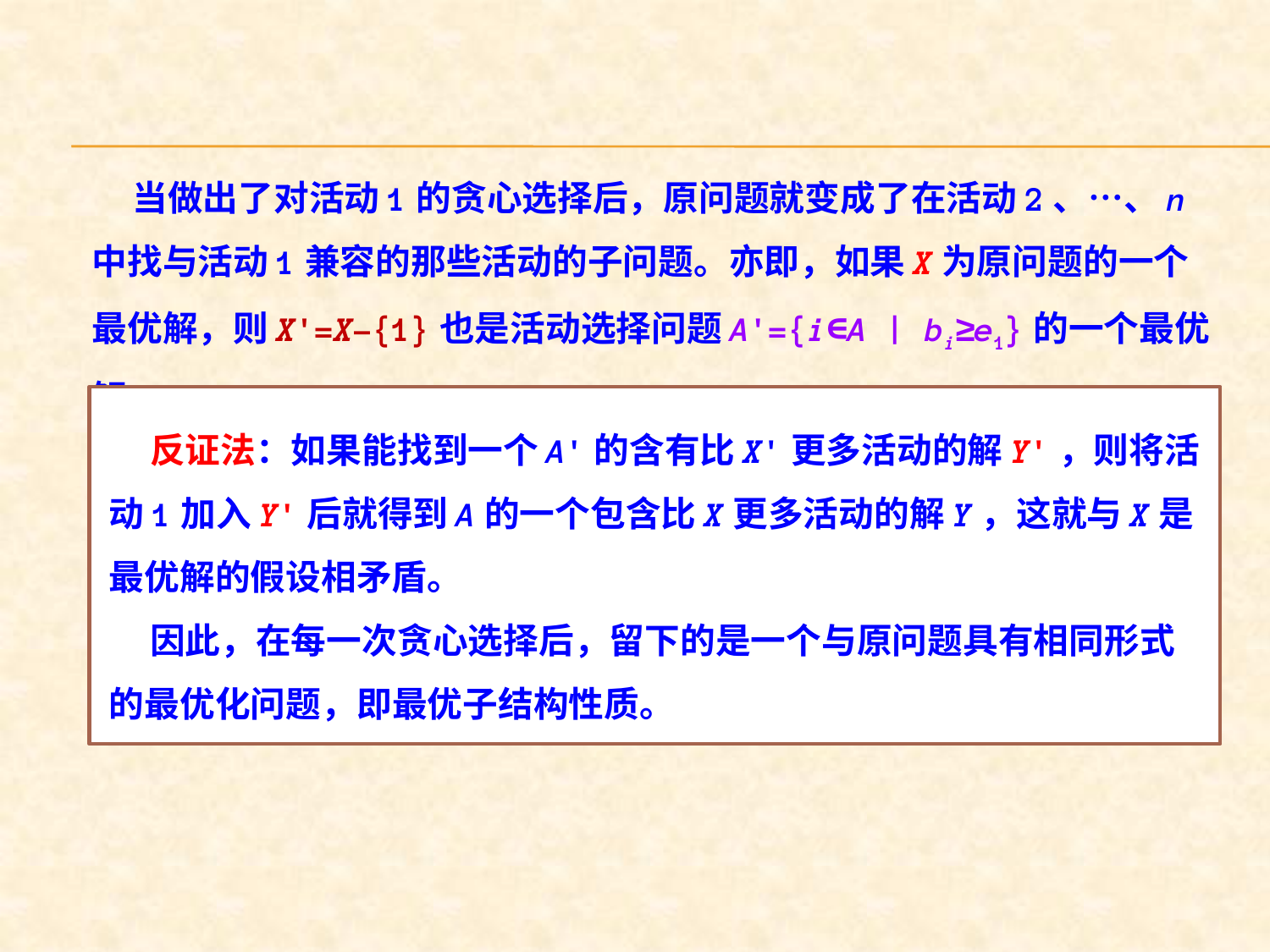

当做出了对活动1的贪心选择后，原问题就变成了在活动2、…、n中找与活动1兼容的那些活动的子问题。亦即，如果X为原问题的一个最优解，则X'=X-{1}也是活动选择问题A'={i∈A | bi≥e1}的一个最优解。
    反证法：如果能找到一个A'的含有比X'更多活动的解Y'，则将活动1加入Y'后就得到A的一个包含比X更多活动的解Y，这就与X是最优解的假设相矛盾。
    因此，在每一次贪心选择后，留下的是一个与原问题具有相同形式的最优化问题，即最优子结构性质。